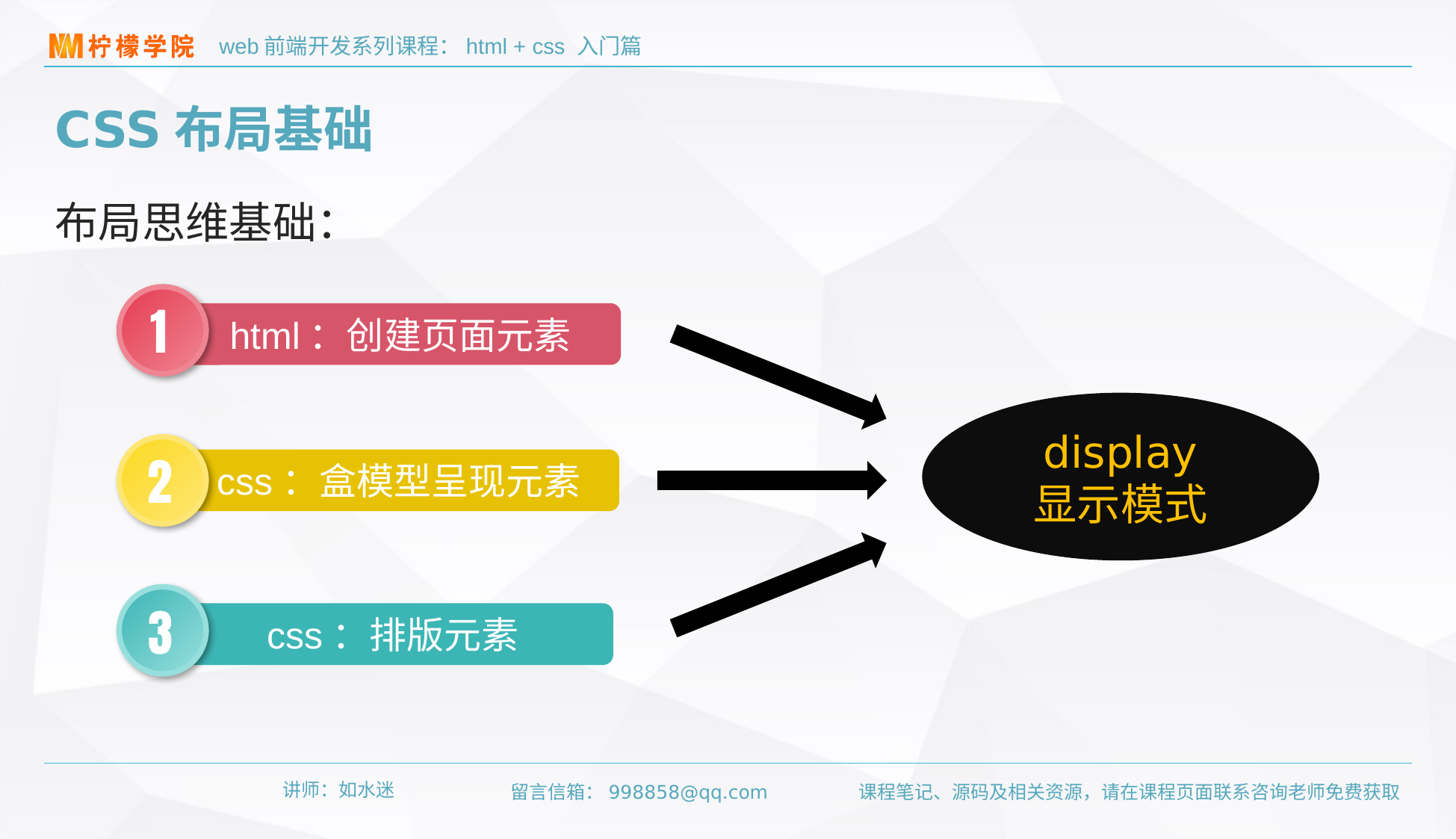

CSS布局基础
布局思维基础：

1
html：创建页面元素

display
显示模式

2
css：盒模型呈现元素

3
css：排版元素